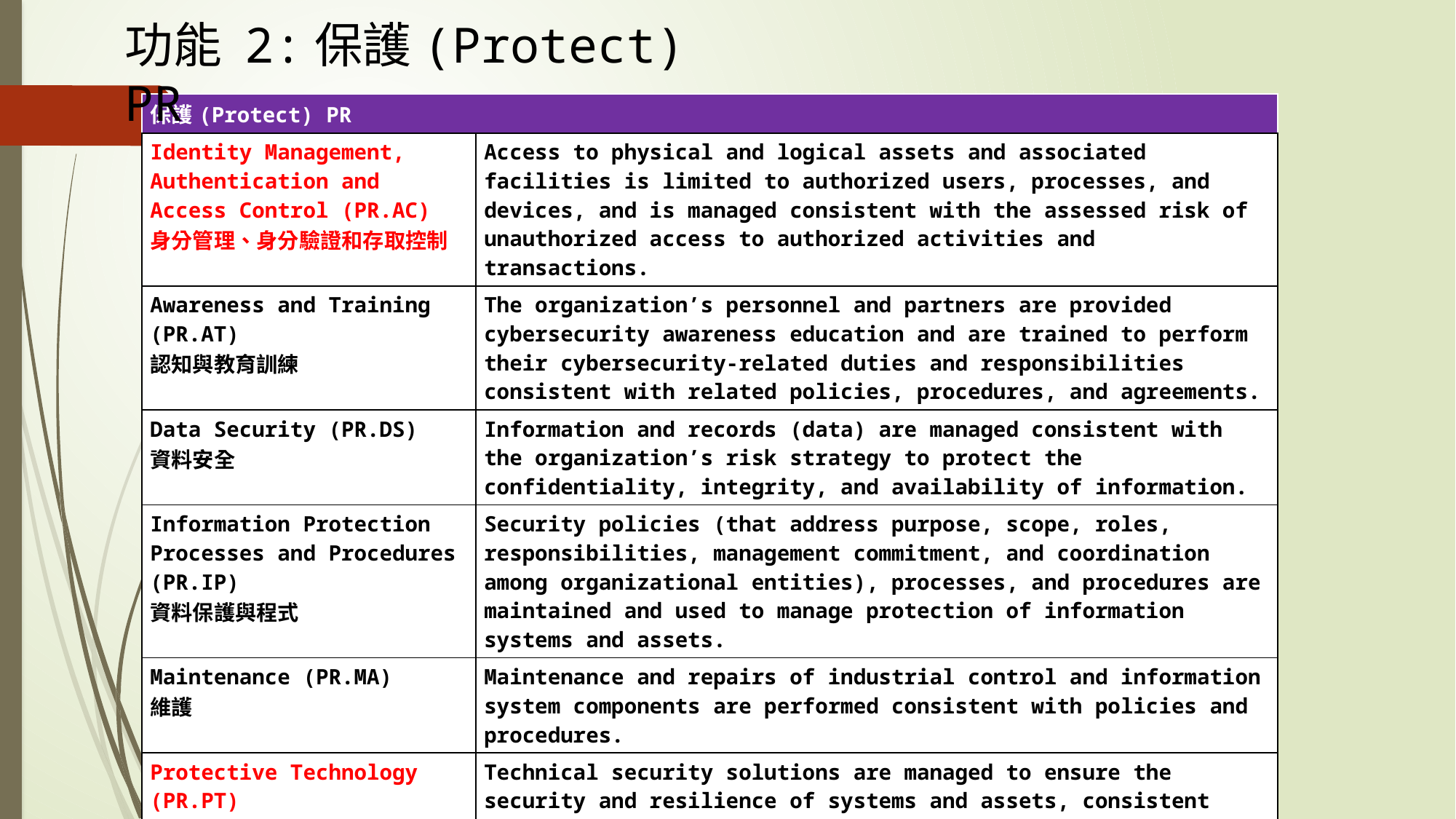

功能 2:保護(Protect) PR
| 保護(Protect) PR |  |
| --- | --- |
| Identity Management, Authentication and Access Control (PR.AC) 身分管理、身分驗證和存取控制 | Access to physical and logical assets and associated facilities is limited to authorized users, processes, and devices, and is managed consistent with the assessed risk of unauthorized access to authorized activities and transactions. |
| Awareness and Training (PR.AT) 認知與教育訓練 | The organization’s personnel and partners are provided cybersecurity awareness education and are trained to perform their cybersecurity-related duties and responsibilities consistent with related policies, procedures, and agreements. |
| Data Security (PR.DS) 資料安全 | Information and records (data) are managed consistent with the organization’s risk strategy to protect the confidentiality, integrity, and availability of information. |
| Information Protection Processes and Procedures (PR.IP) 資料保護與程式 | Security policies (that address purpose, scope, roles, responsibilities, management commitment, and coordination among organizational entities), processes, and procedures are maintained and used to manage protection of information systems and assets. |
| Maintenance (PR.MA) 維護 | Maintenance and repairs of industrial control and information system components are performed consistent with policies and procedures. |
| Protective Technology (PR.PT) 防護技術 | Technical security solutions are managed to ensure the security and resilience of systems and assets, consistent with related policies, procedures, and agreements. |